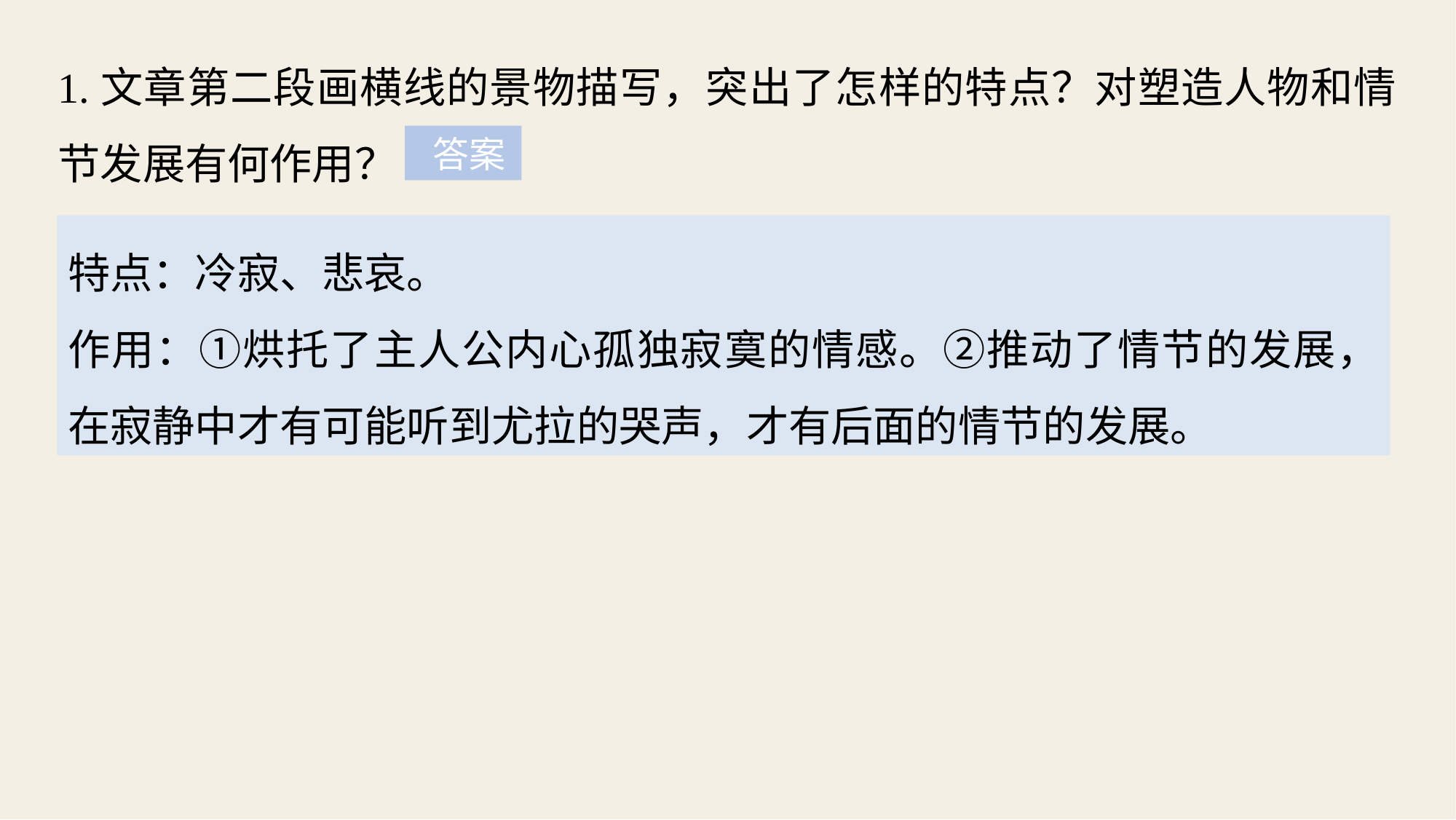

1.文章第二段画横线的景物描写，突出了怎样的特点？对塑造人物和情节发展有何作用？
 答案
特点：冷寂、悲哀。
作用：①烘托了主人公内心孤独寂寞的情感。②推动了情节的发展，在寂静中才有可能听到尤拉的哭声，才有后面的情节的发展。